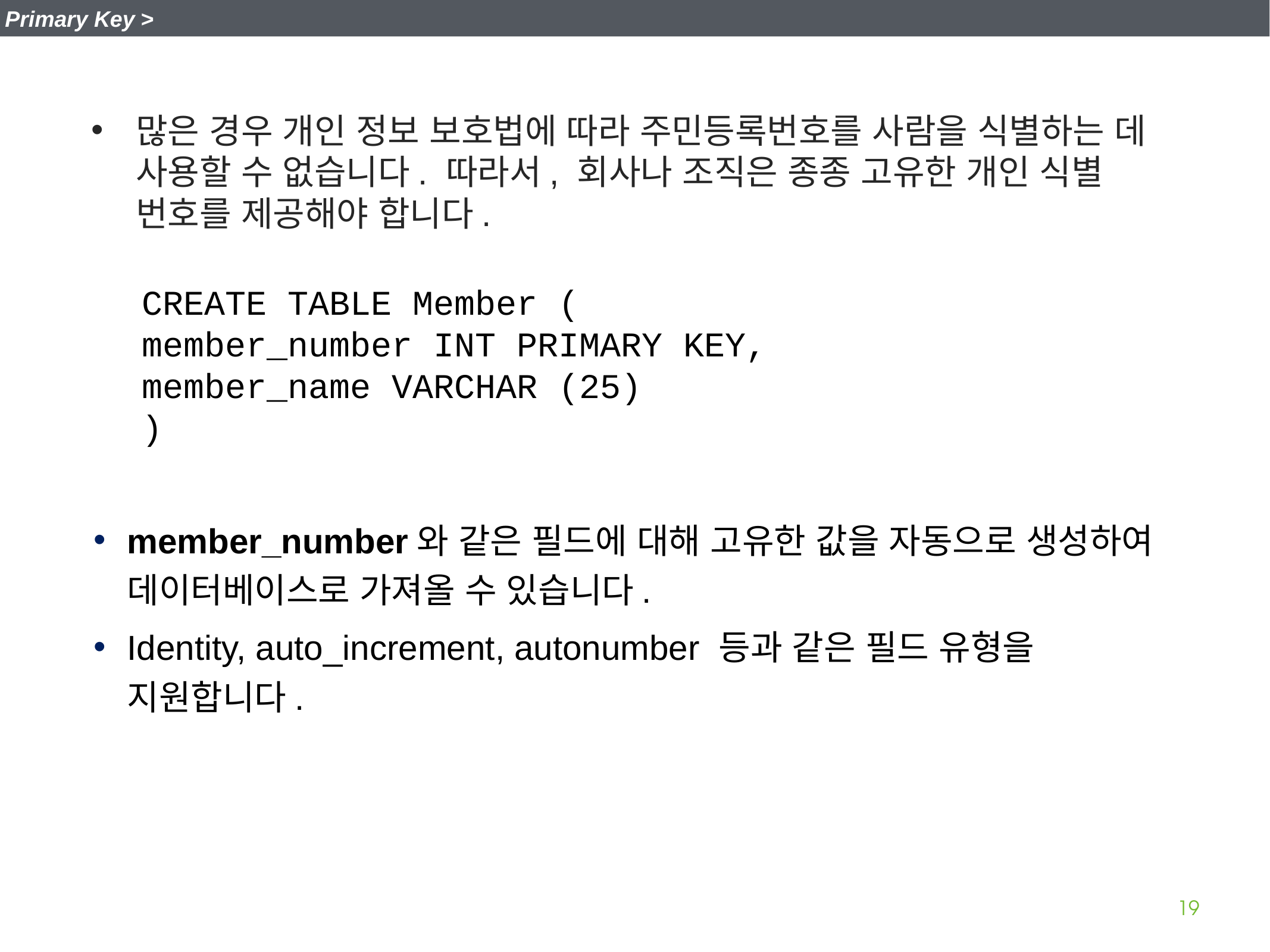

Primary Key >
많은 경우 개인 정보 보호법에 따라 주민등록번호를 사람을 식별하는 데 사용할 수 없습니다. 따라서, 회사나 조직은 종종 고유한 개인 식별 번호를 제공해야 합니다.
CREATE TABLE Member (
member_number INT PRIMARY KEY,
member_name VARCHAR (25)
)
member_number와 같은 필드에 대해 고유한 값을 자동으로 생성하여 데이터베이스로 가져올 수 있습니다.
Identity, auto_increment, autonumber 등과 같은 필드 유형을 지원합니다.

19